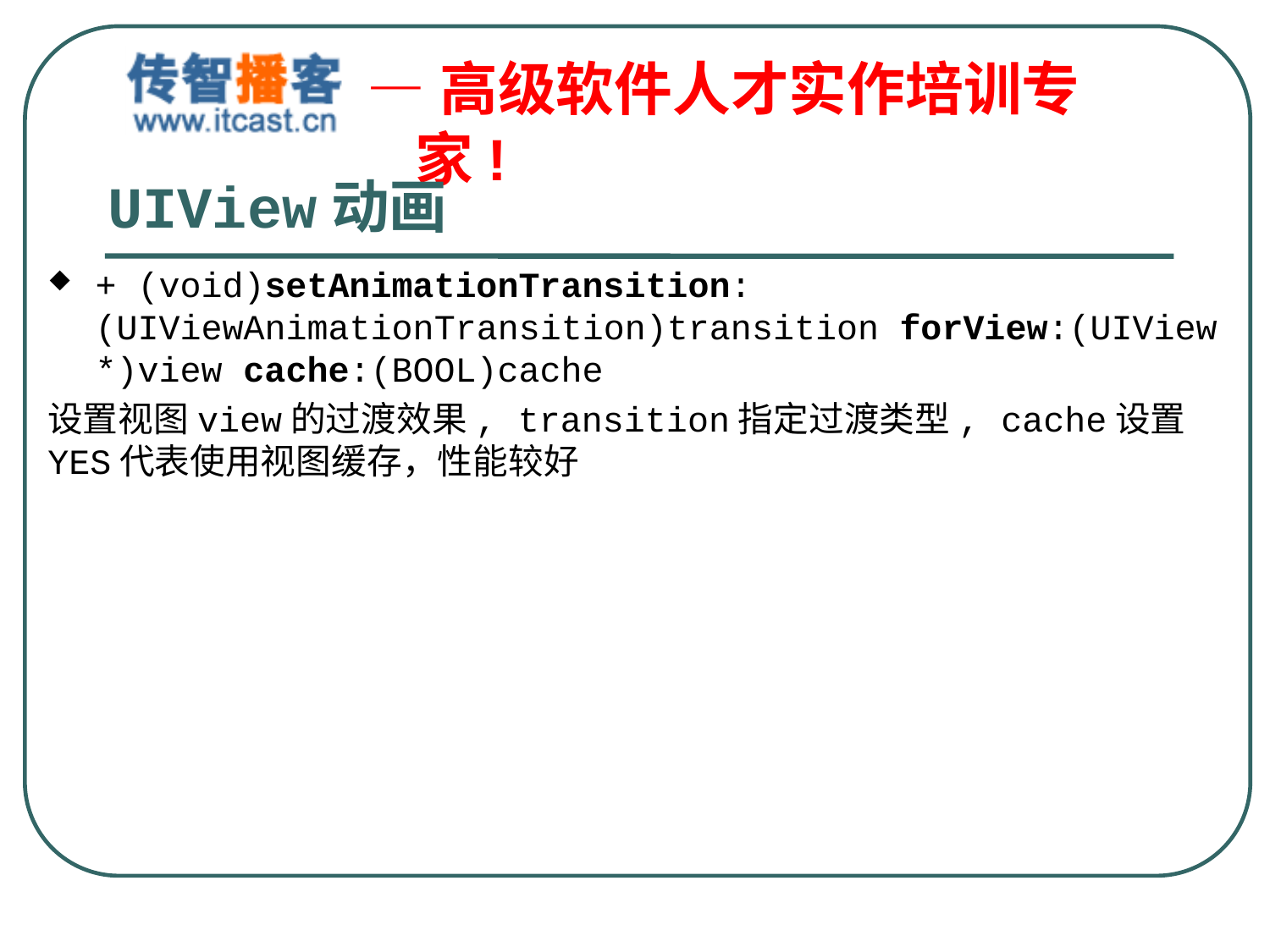

# UIView动画
+ (void)setAnimationTransition:(UIViewAnimationTransition)transition forView:(UIView *)view cache:(BOOL)cache
设置视图view的过渡效果, transition指定过渡类型, cache设置YES代表使用视图缓存，性能较好